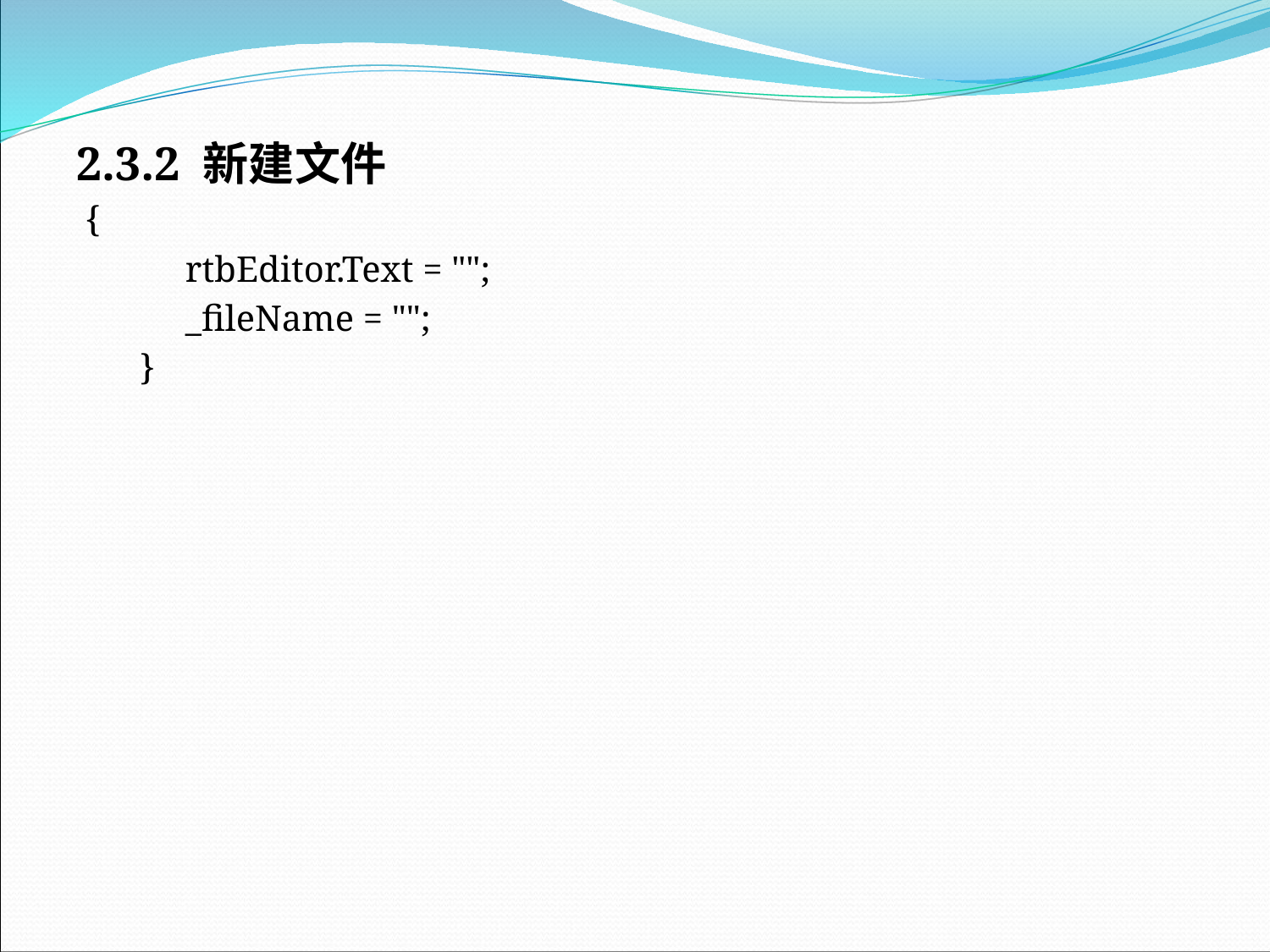

2.3.2 新建文件
 {
            rtbEditor.Text = "";
            _fileName = "";
       }